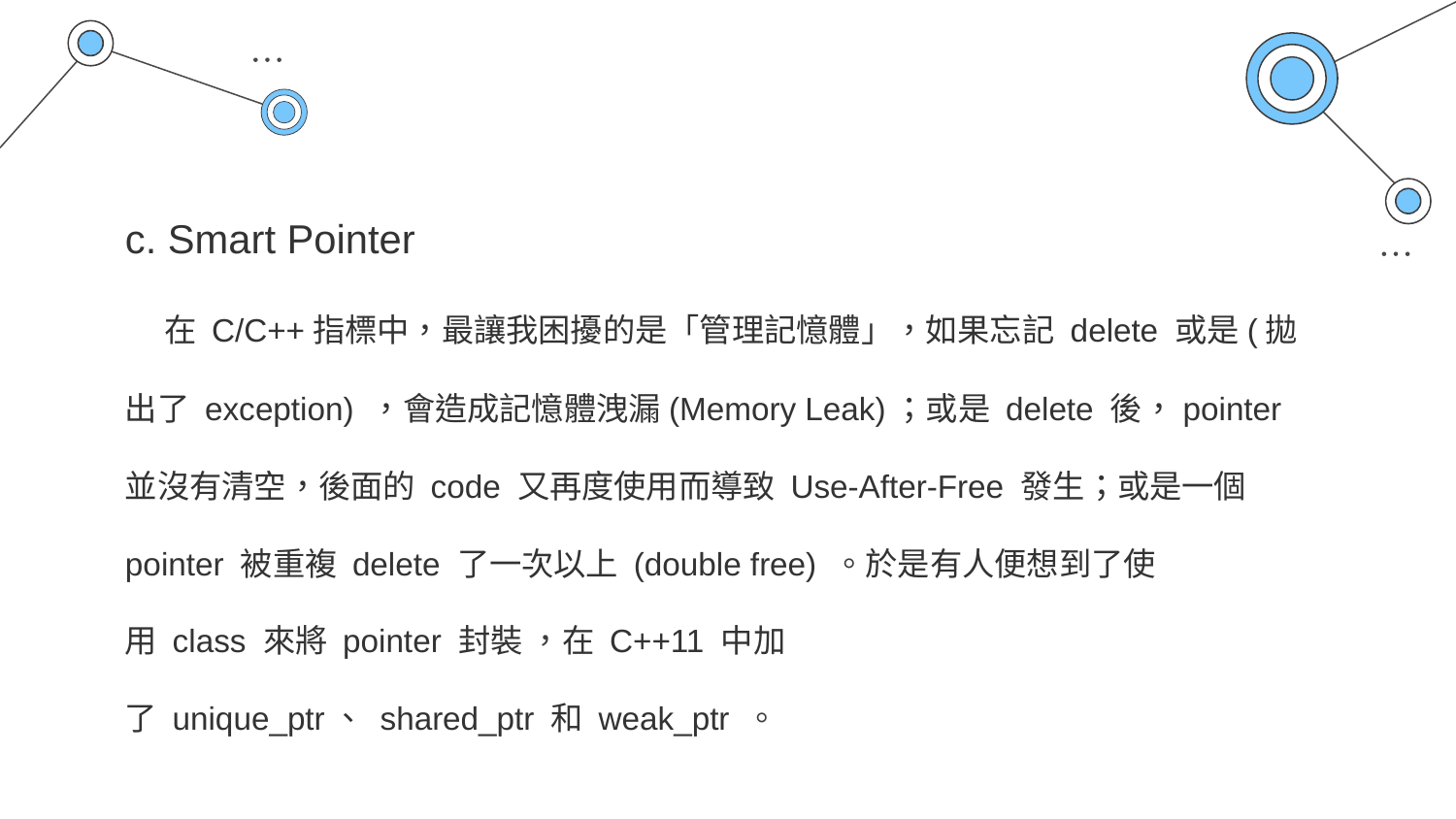

# c. Smart Pointer 在 C/C++指標中，最讓我困擾的是「管理記憶體」，如果忘記 delete 或是(拋出了 exception) ，會造成記憶體洩漏(Memory Leak)；或是 delete 後，pointer 並沒有清空，後面的 code 又再度使用而導致 Use-After-Free 發生；或是一個 pointer 被重複 delete 了一次以上 (double free) 。於是有人便想到了使用 class 來將 pointer 封裝 ，在 C++11 中加了 unique_ptr、 shared_ptr 和 weak_ptr 。